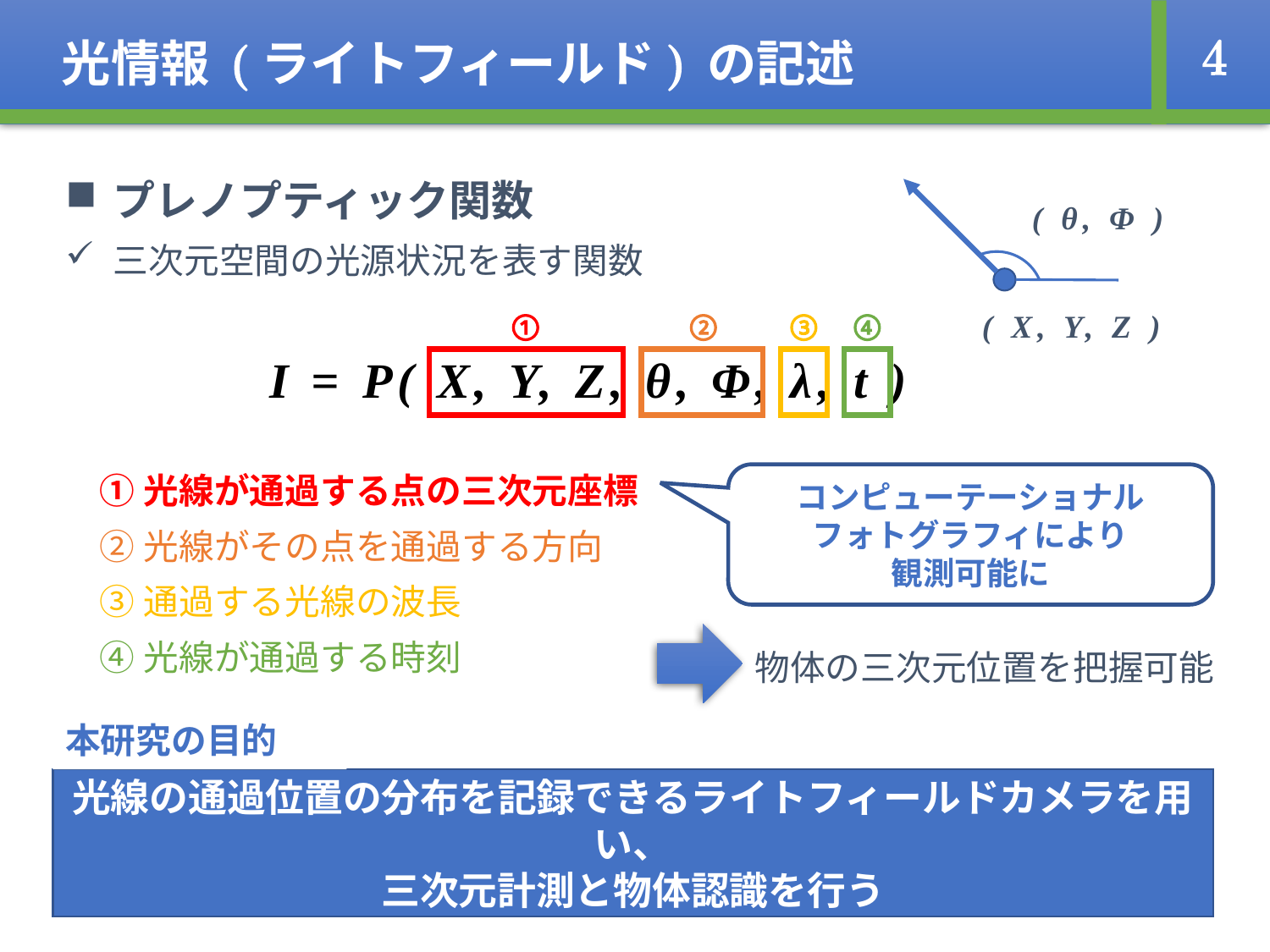

光情報 (ライトフィールド) の記述
4

プレノプティック関数
三次元空間の光源状況を表す関数

( θ, Φ )

( X, Y, Z )

①
②
③
④
I = P( X, Y, Z, θ, Φ, λ, t )

①光線が通過する点の三次元座標
②光線がその点を通過する方向
③通過する光線の波長
④光線が通過する時刻

コンピューテーショナル
フォトグラフィにより
観測可能に

物体の三次元位置を把握可能
本研究の目的
光線の通過位置の分布を記録できるライトフィールドカメラを用い、
三次元計測と物体認識を行う